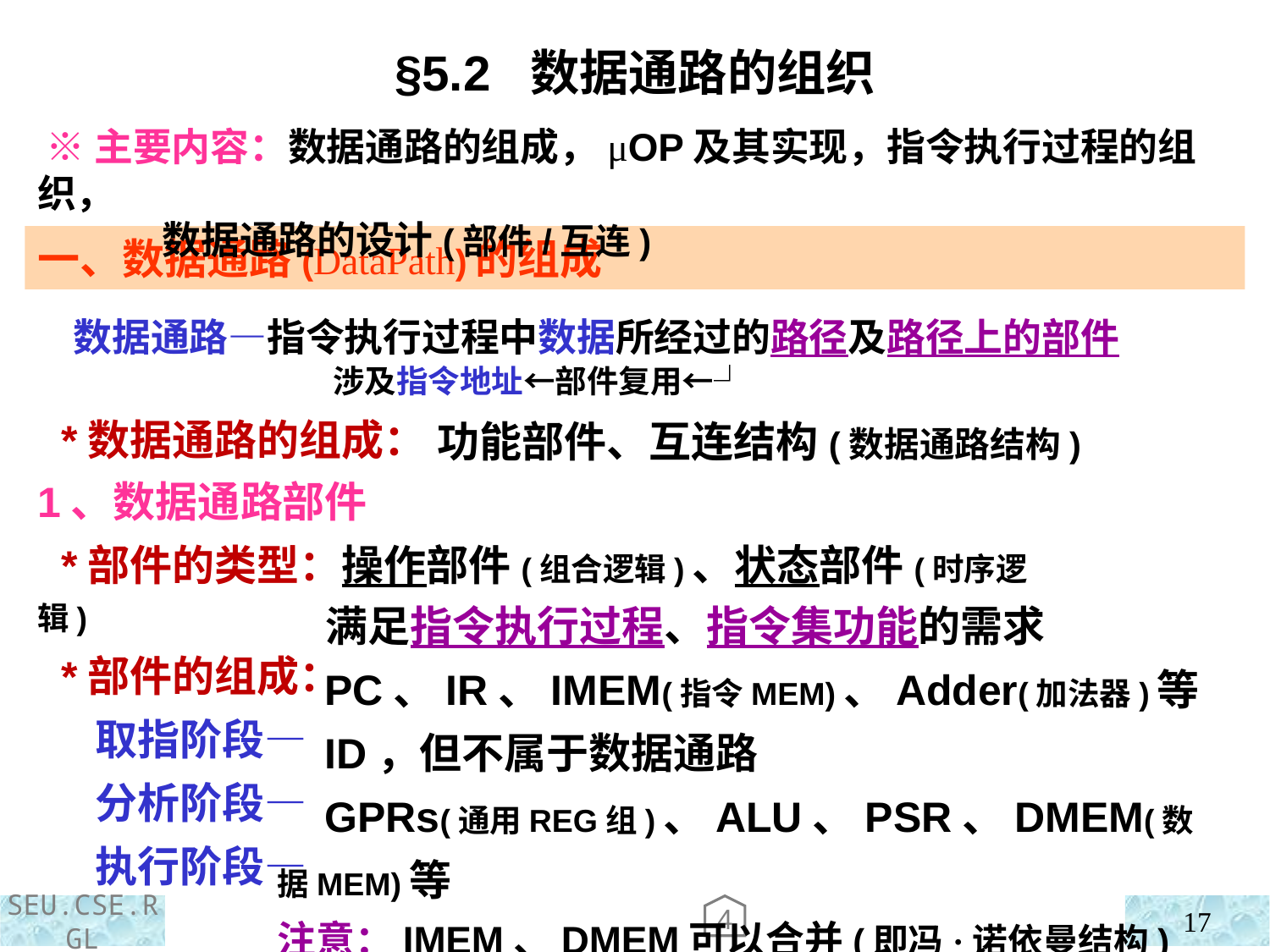

§5.2  数据通路的组织
 ※主要内容：数据通路的组成，μOP及其实现，指令执行过程的组织，
             数据通路的设计(部件/互连)
一、数据通路(DataPath)的组成
   数据通路—指令执行过程中数据所经过的路径及路径上的部件
                                        涉及指令地址←部件复用←┘
  *数据通路的组成：
功能部件、互连结构(数据通路结构)
1、数据通路部件
  *部件的类型：操作部件(组合逻辑)、状态部件(时序逻辑)
  *部件的组成：
     取指阶段—
     分析阶段—
     执行阶段—
    满足指令执行过程、指令集功能的需求
    PC、IR、IMEM(指令MEM)、Adder(加法器)等
    ID，但不属于数据通路
    GPRs(通用REG组)、ALU、PSR、DMEM(数据MEM)等
注意：IMEM、DMEM可以合并(即冯·诺依曼结构)
4
17